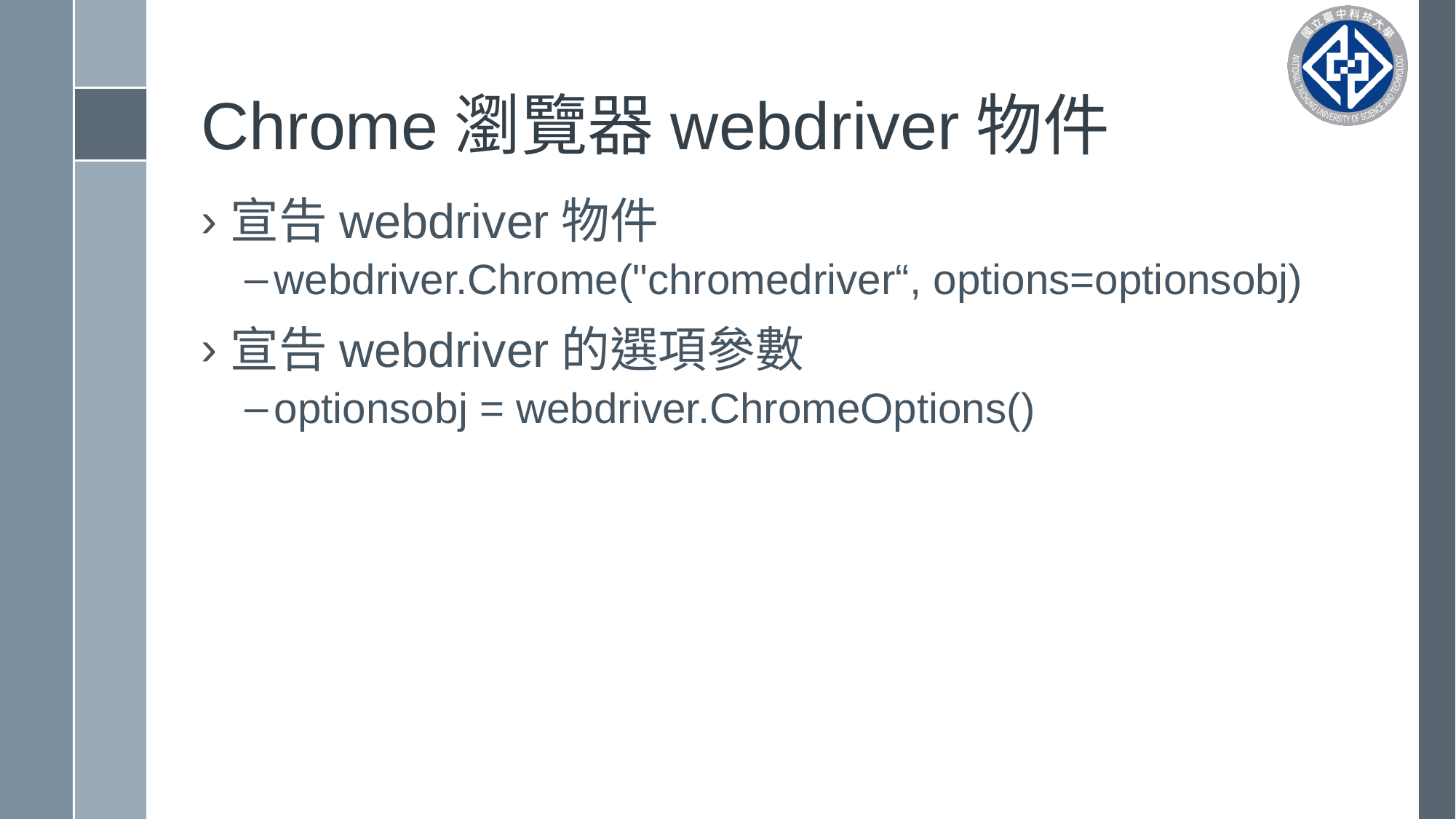

# Chrome瀏覽器webdriver物件
宣告webdriver物件
webdriver.Chrome("chromedriver“, options=optionsobj)
宣告webdriver的選項參數
optionsobj = webdriver.ChromeOptions()